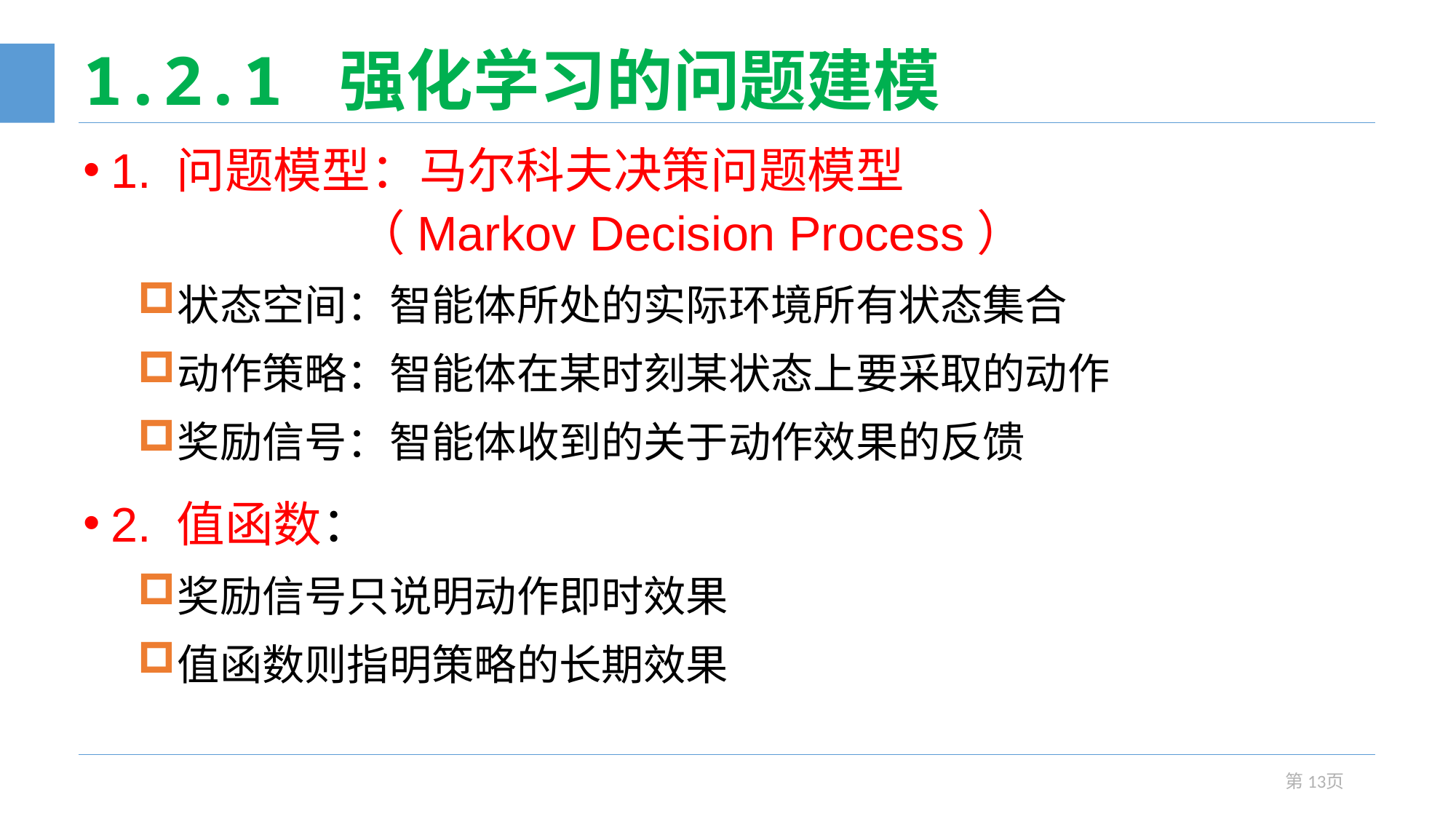

# 1.2.1 强化学习的问题建模
1. 问题模型：马尔科夫决策问题模型
                        （Markov Decision Process）
状态空间：智能体所处的实际环境所有状态集合
动作策略：智能体在某时刻某状态上要采取的动作
奖励信号：智能体收到的关于动作效果的反馈
2. 值函数：
奖励信号只说明动作即时效果
值函数则指明策略的长期效果

第13页